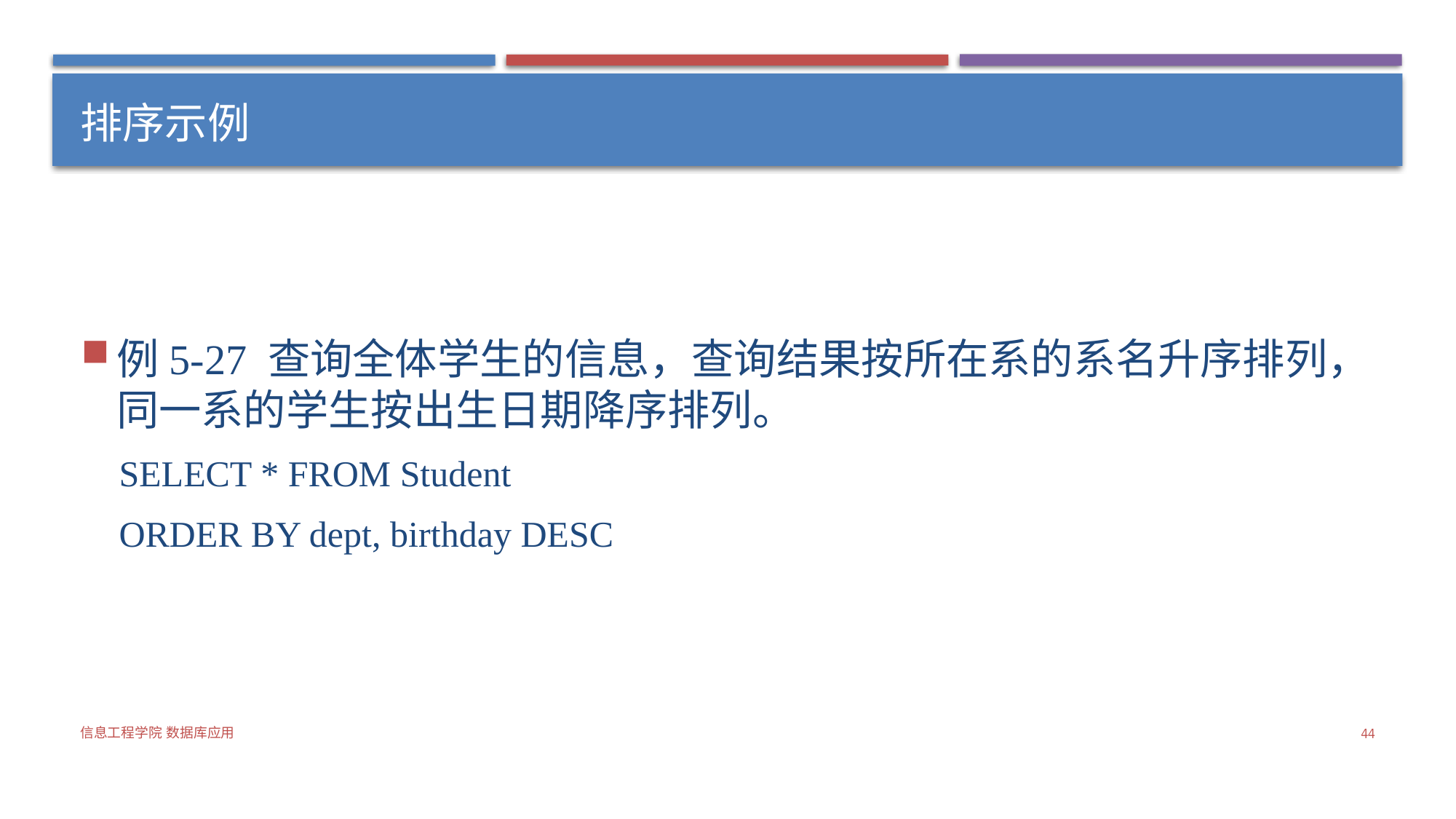

# 排序示例
例5-27 查询全体学生的信息，查询结果按所在系的系名升序排列，同一系的学生按出生日期降序排列。
SELECT * FROM Student
ORDER BY dept, birthday DESC
信息工程学院 数据库应用
44